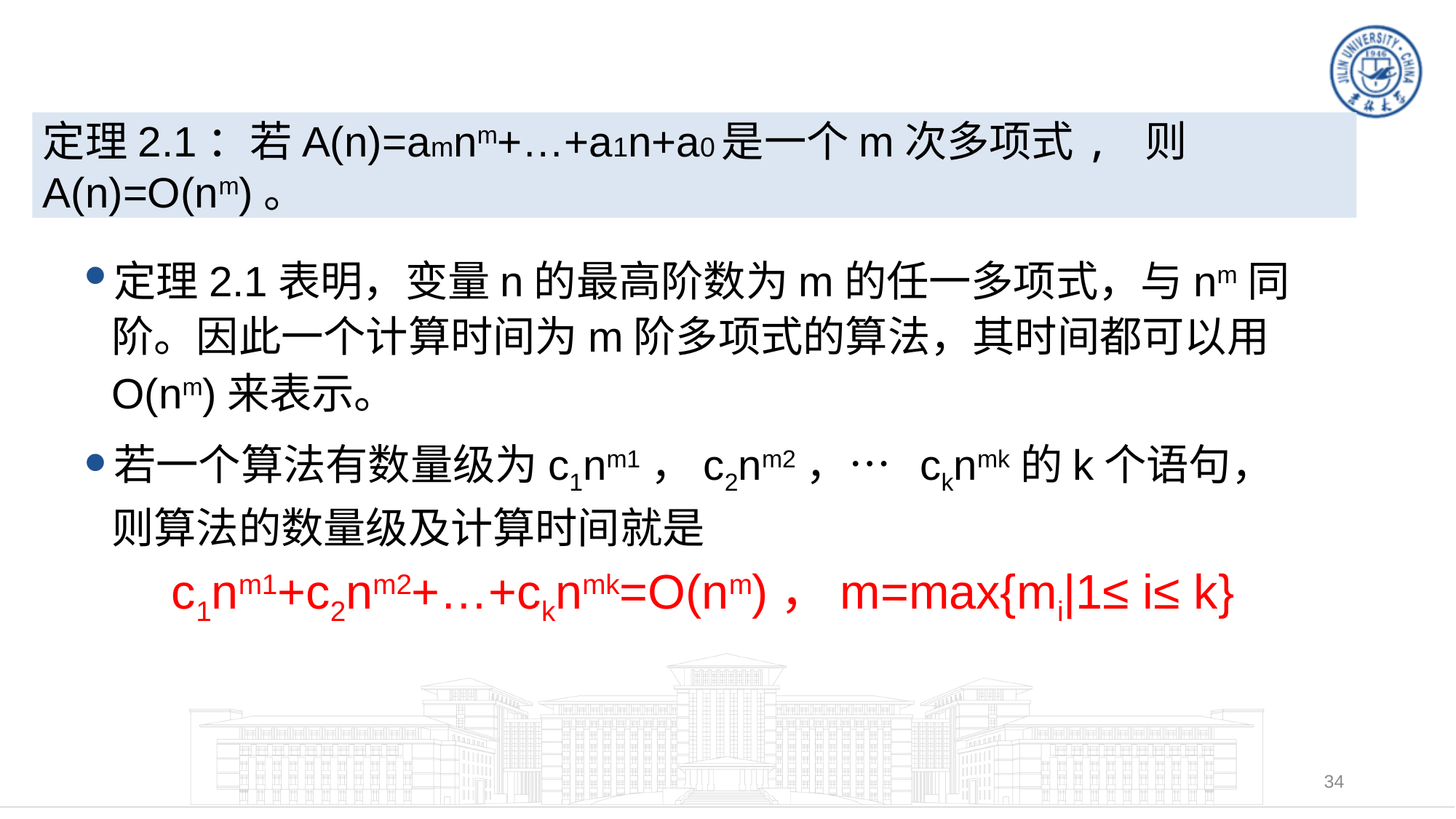

定理2.1：若A(n)=amnm+…+a1n+a0是一个m次多项式, 则A(n)=O(nm)。
定理2.1表明，变量n的最高阶数为m的任一多项式，与nm同阶。因此一个计算时间为m阶多项式的算法，其时间都可以用O(nm)来表示。
若一个算法有数量级为c1nm1，c2nm2，…  cknmk的k个语句，则算法的数量级及计算时间就是
   c1nm1+c2nm2+…+cknmk=O(nm)，m=max{mi|1≤ i≤ k}

34